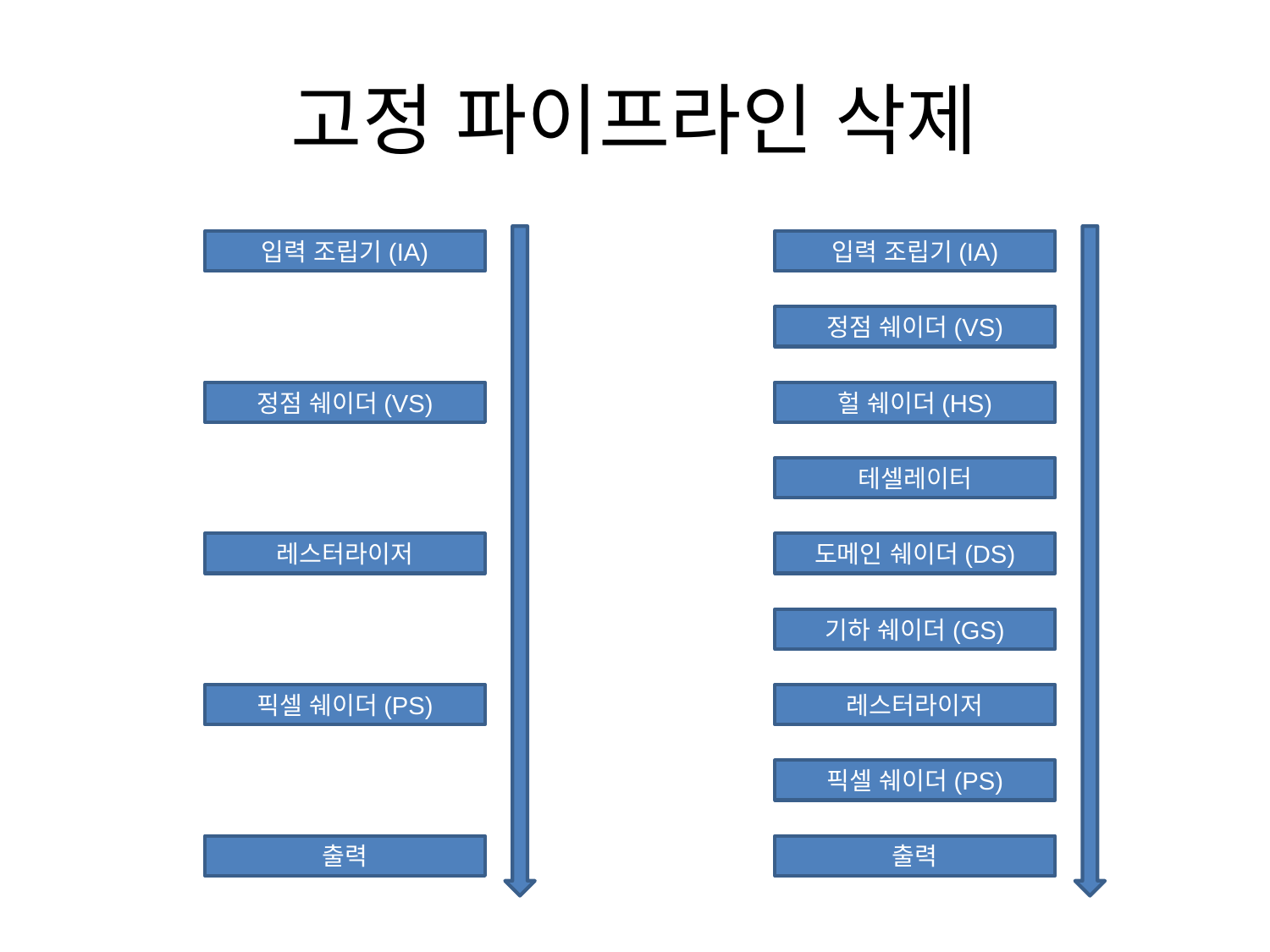

# 고정 파이프라인 삭제

입력 조립기(IA)
입력 조립기(IA)
정점 쉐이더(VS)
정점 쉐이더(VS)
헐 쉐이더(HS)
테셀레이터
레스터라이저
도메인 쉐이더(DS)
기하 쉐이더(GS)
픽셀 쉐이더(PS)
레스터라이저
픽셀 쉐이더(PS)
출력
출력